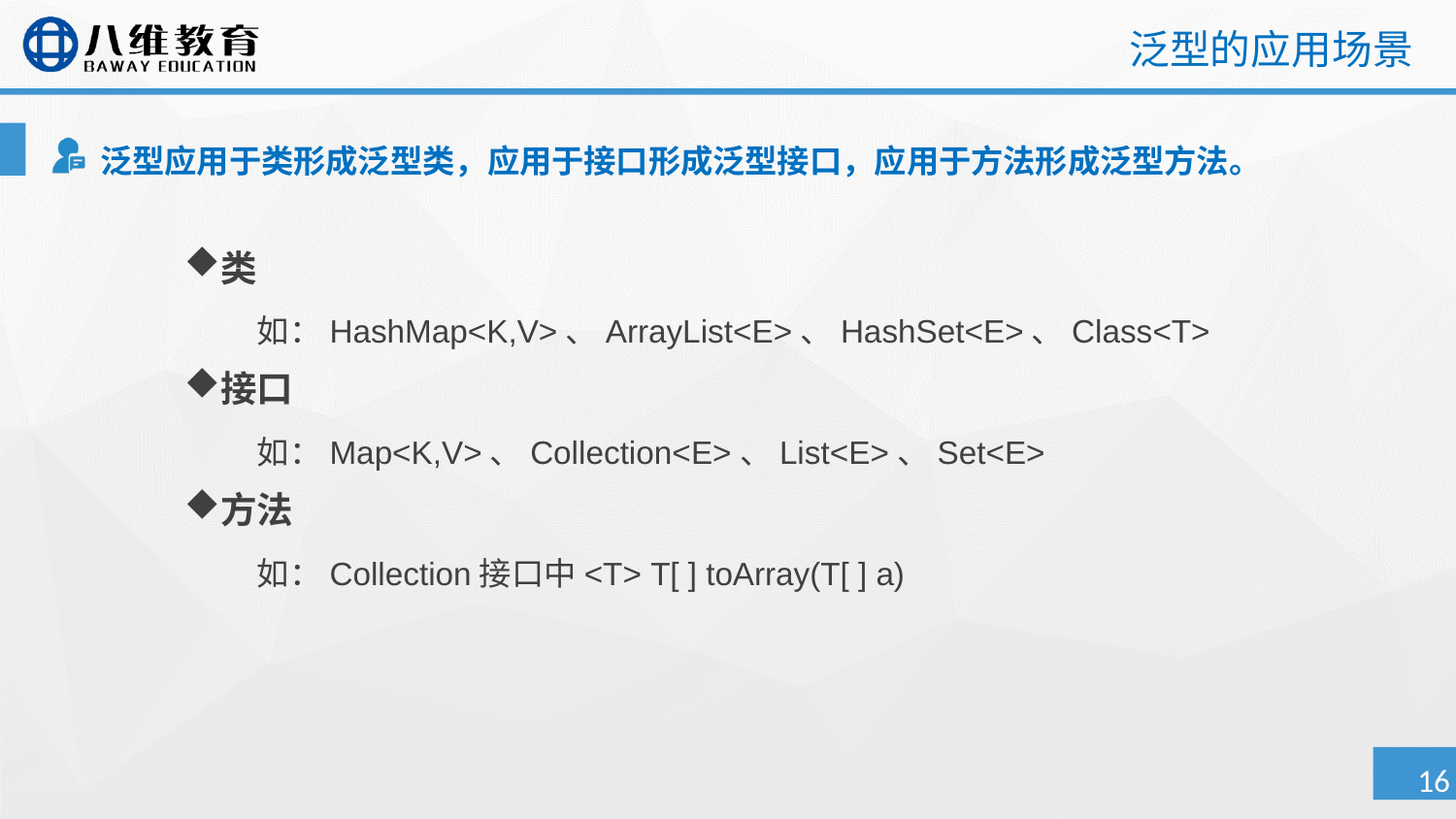

# 泛型的应用场景
泛型应用于类形成泛型类，应用于接口形成泛型接口，应用于方法形成泛型方法。

类
如：HashMap<K,V>、ArrayList<E>、HashSet<E>、Class<T>
接口
如：Map<K,V>、Collection<E>、List<E>、Set<E>
方法
如：Collection接口中<T> T[ ] toArray(T[ ] a)